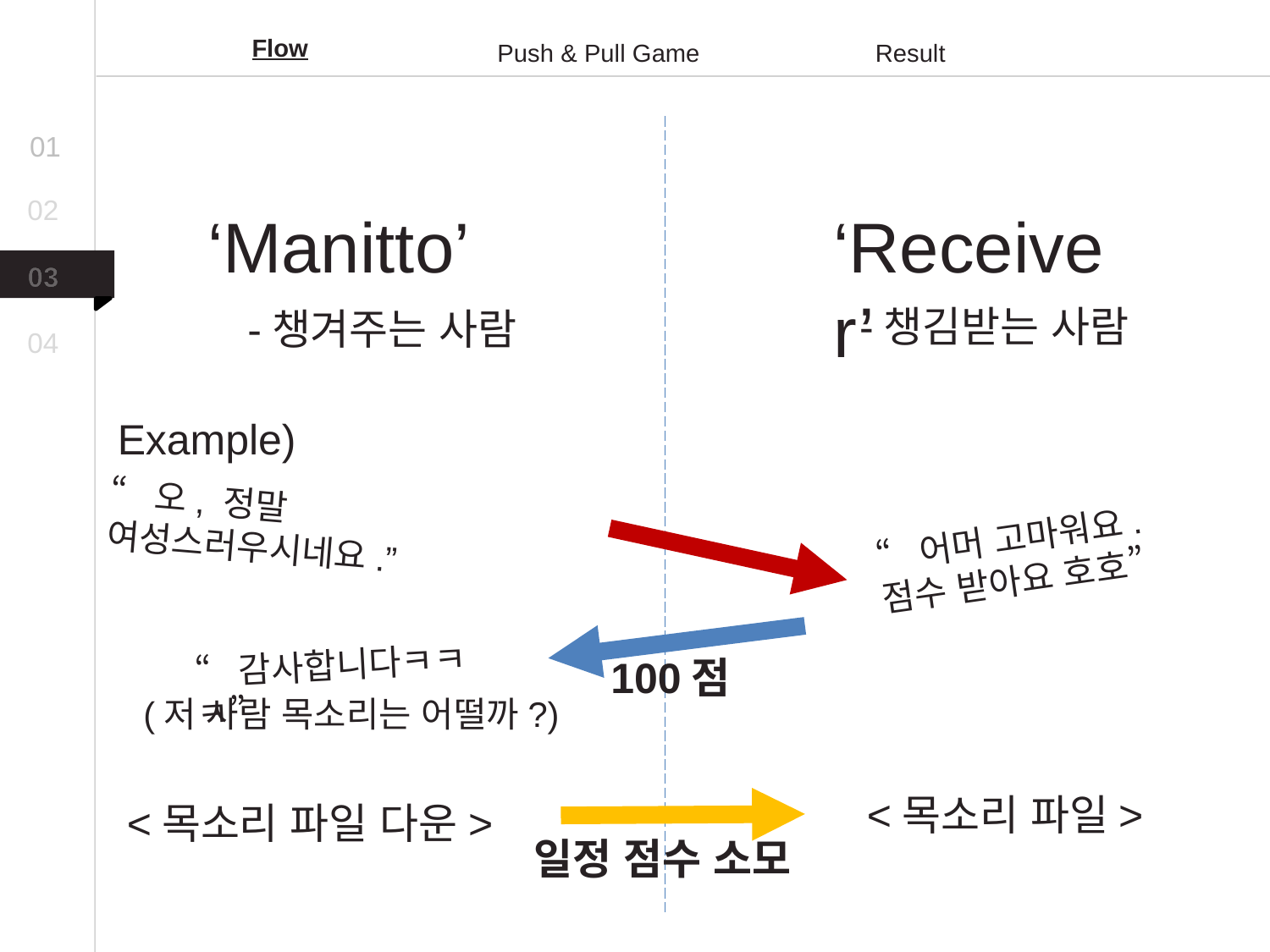

Push & Pull Game
Result
Flow
01
02
‘Manitto’
‘Receiver’

03
-챙김받는 사람
-챙겨주는 사람

04
Example)
“오, 정말 여성스러우시네요.”
“어머 고마워요.
점수 받아요 호호”
“감사합니다ㅋㅋㅋ”
100점
(저 사람 목소리는 어떨까?)
<목소리 파일>
<목소리 파일 다운>
일정 점수 소모